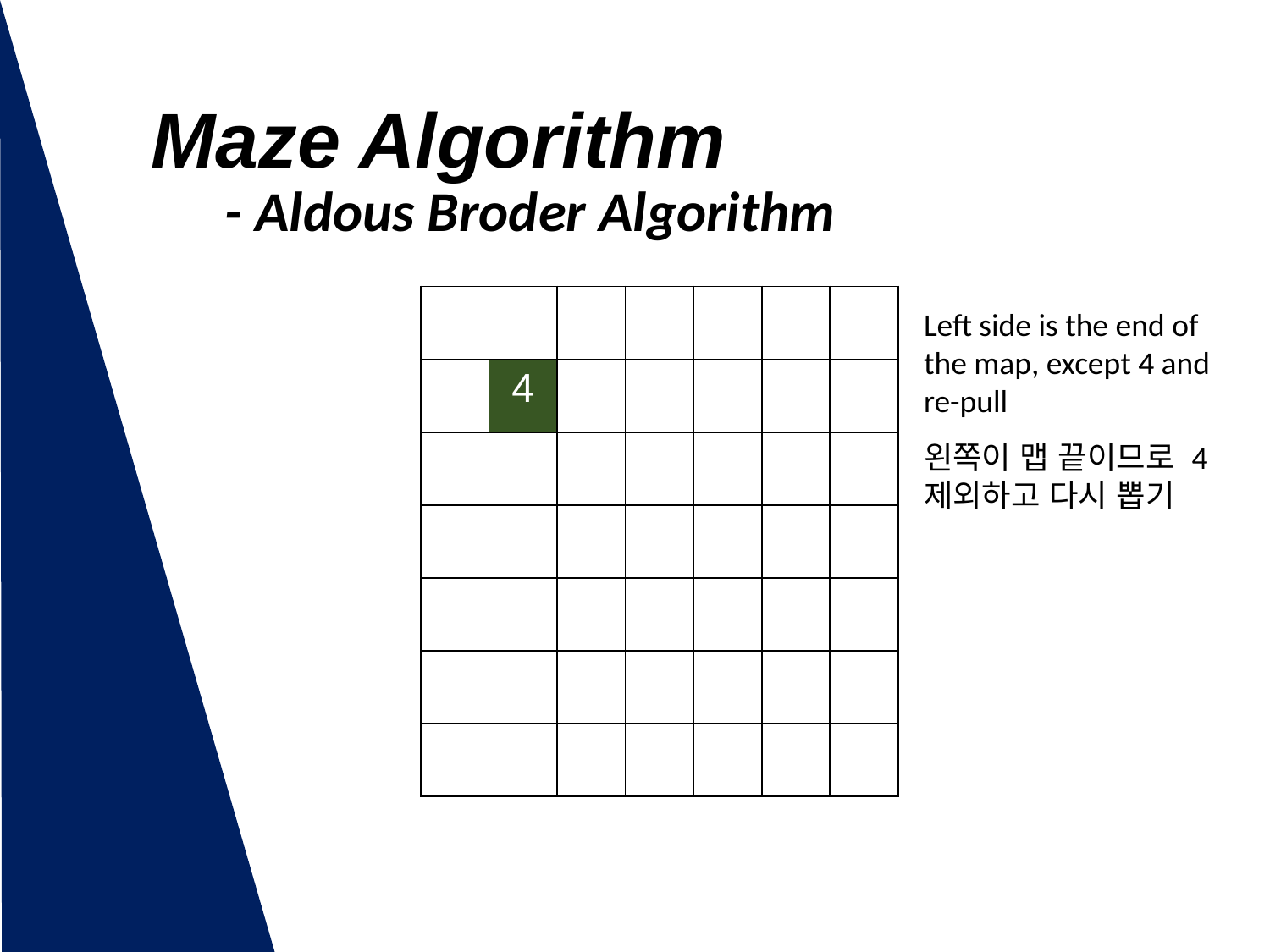

# Maze Algorithm
- Aldous Broder Algorithm

|  |  |  |  |  |  |  |
| --- | --- | --- | --- | --- | --- | --- |
|  | 4 |  |  |  |  |  |
|  |  |  |  |  |  |  |
|  |  |  |  |  |  |  |
|  |  |  |  |  |  |  |
|  |  |  |  |  |  |  |
|  |  |  |  |  |  |  |
Left side is the end of the map, except 4 and re-pull
왼쪽이 맵 끝이므로 4제외하고 다시 뽑기